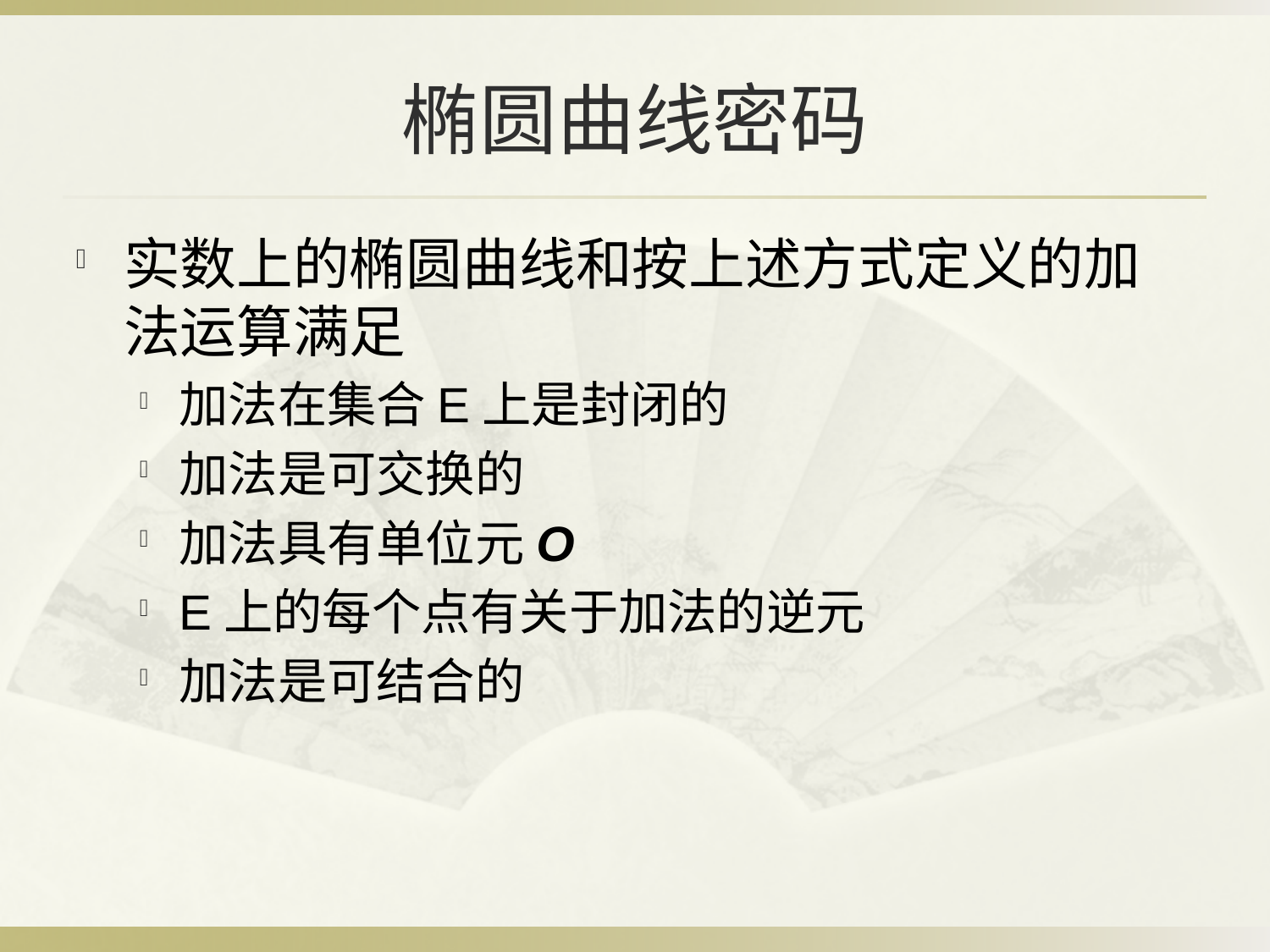

# 椭圆曲线密码
实数上的椭圆曲线和按上述方式定义的加法运算满足
加法在集合E上是封闭的
加法是可交换的
加法具有单位元O
E上的每个点有关于加法的逆元
加法是可结合的